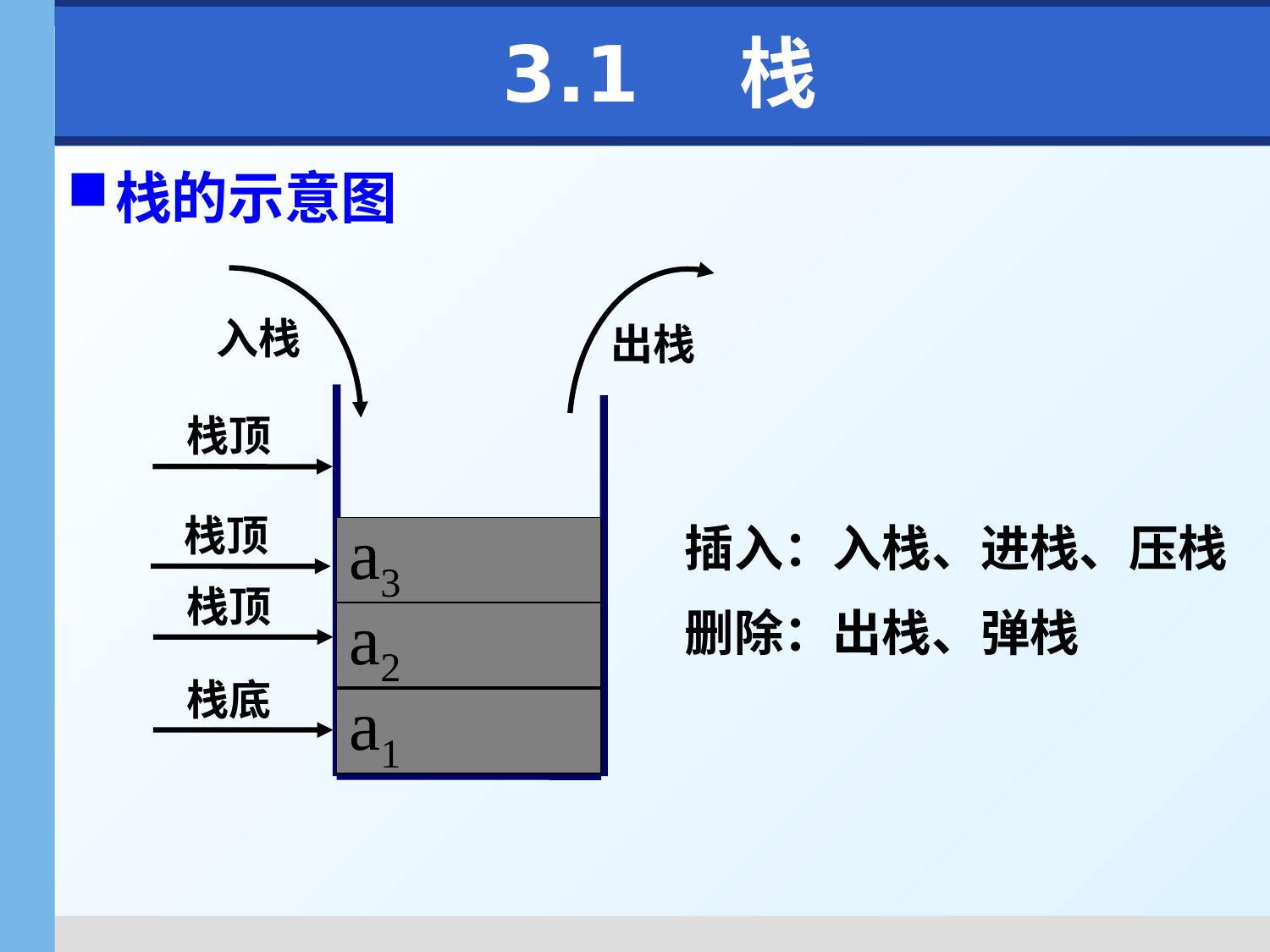

# 3.1   栈
栈的示意图

入栈
出栈

栈顶

栈顶

插入：入栈、进栈、压栈
删除：出栈、弹栈
a3
栈顶

a2
栈底

a1